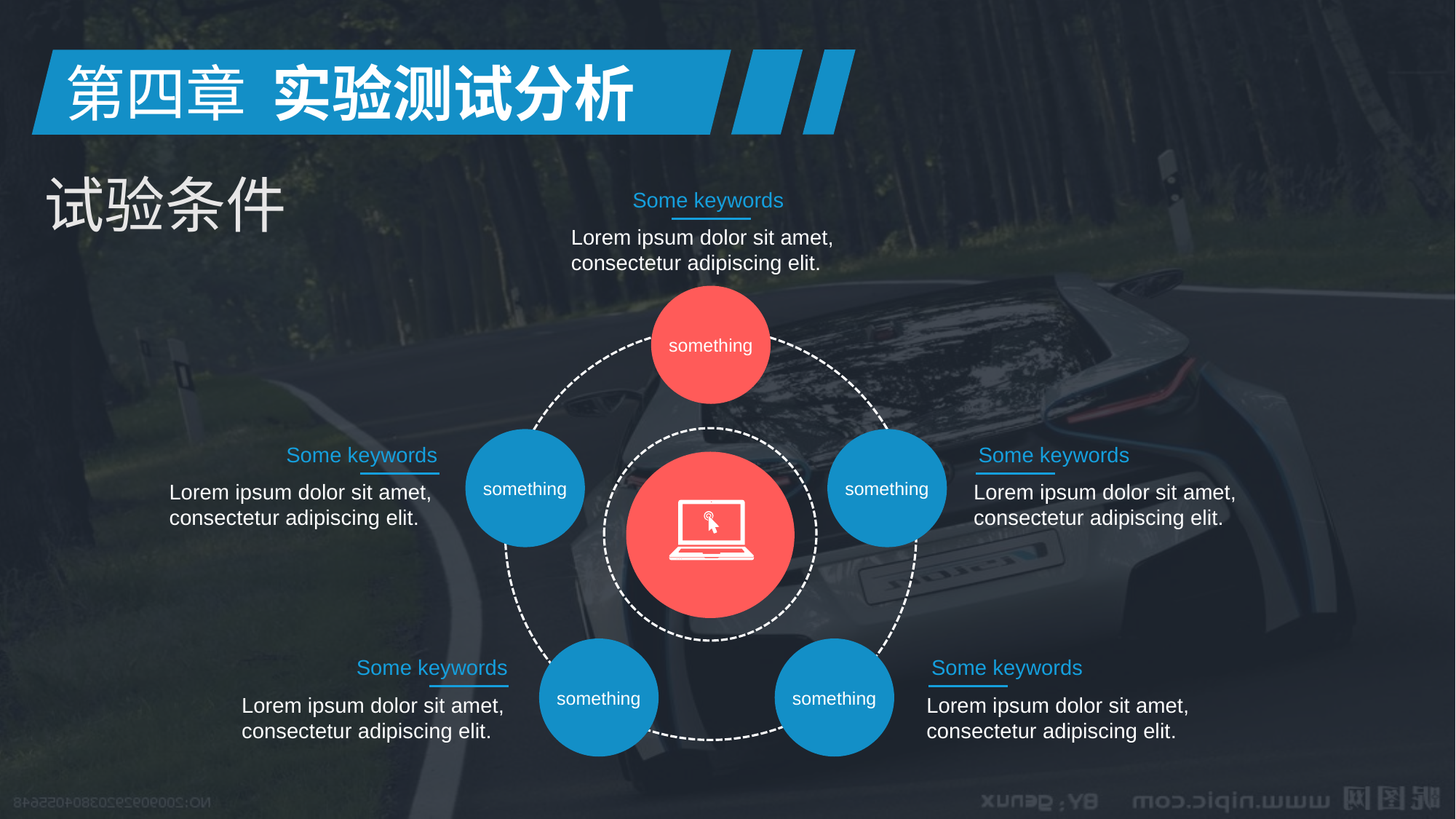

第四章
实验测试分析
试验条件
Some keywords
Lorem ipsum dolor sit amet, consectetur adipiscing elit.
something
something
something
something
something

Some keywords
Some keywords

Lorem ipsum dolor sit amet, consectetur adipiscing elit.
Lorem ipsum dolor sit amet, consectetur adipiscing elit.

Some keywords
Some keywords
Lorem ipsum dolor sit amet, consectetur adipiscing elit.
Lorem ipsum dolor sit amet, consectetur adipiscing elit.